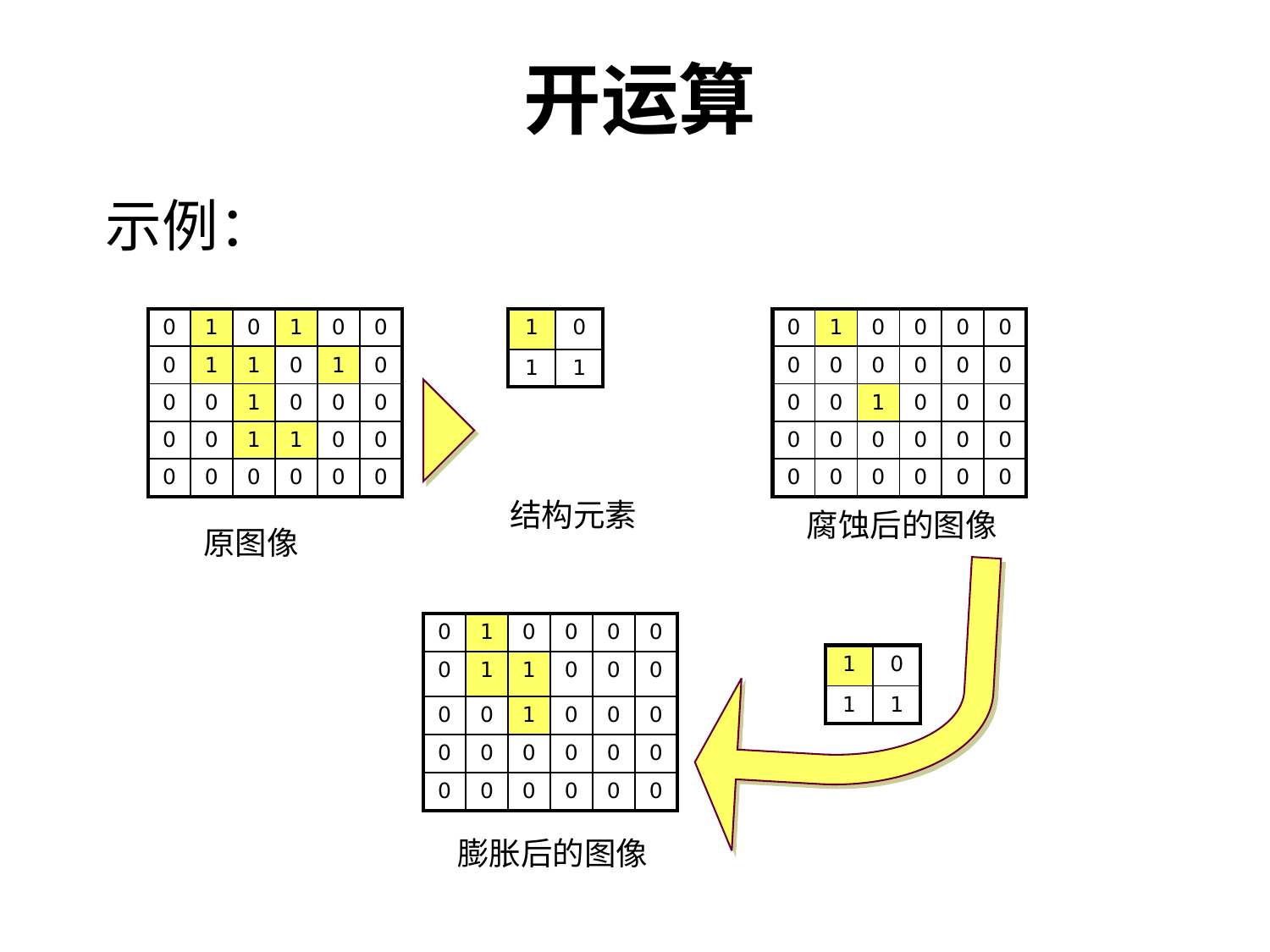

# 开运算
示例：
| 0 | 1 | 0 | 1 | 0 | 0 |
| --- | --- | --- | --- | --- | --- |
| 0 | 1 | 1 | 0 | 1 | 0 |
| 0 | 0 | 1 | 0 | 0 | 0 |
| 0 | 0 | 1 | 1 | 0 | 0 |
| 0 | 0 | 0 | 0 | 0 | 0 |
| 1 | 0 |
| --- | --- |
| 1 | 1 |
| 0 | 1 | 0 | 0 | 0 | 0 |
| --- | --- | --- | --- | --- | --- |
| 0 | 0 | 0 | 0 | 0 | 0 |
| 0 | 0 | 1 | 0 | 0 | 0 |
| 0 | 0 | 0 | 0 | 0 | 0 |
| 0 | 0 | 0 | 0 | 0 | 0 |

结构元素
腐蚀后的图像
原图像

| 0 | 1 | 0 | 0 | 0 | 0 |
| --- | --- | --- | --- | --- | --- |
| 0 | 1 | 1 | 0 | 0 | 0 |
| 0 | 0 | 1 | 0 | 0 | 0 |
| 0 | 0 | 0 | 0 | 0 | 0 |
| 0 | 0 | 0 | 0 | 0 | 0 |
| 1 | 0 |
| --- | --- |
| 1 | 1 |
膨胀后的图像